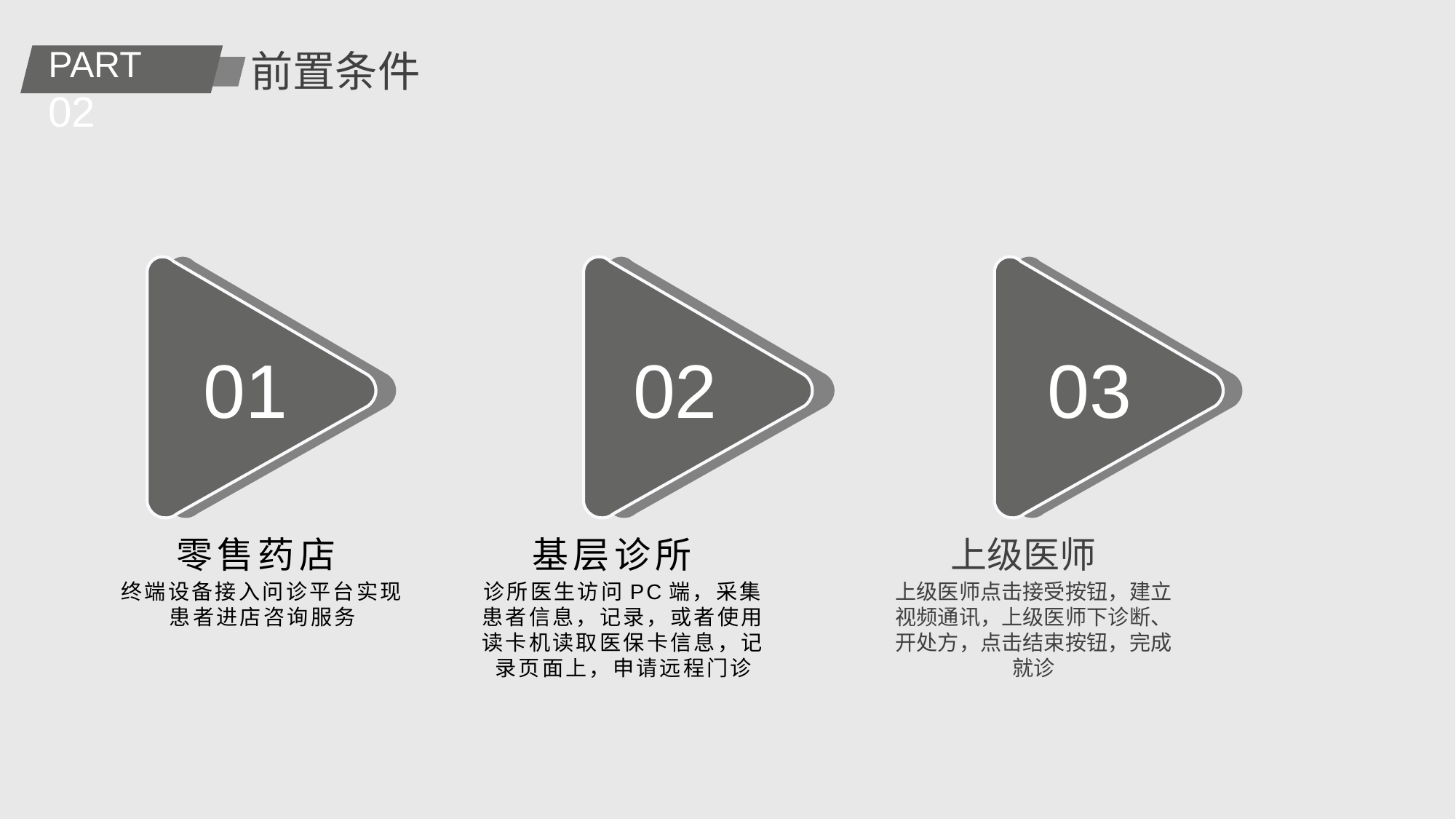

PART 02
前置条件

01

02

03
零售药店
 基层诊所
上级医师
终端设备接入问诊平台实现患者进店咨询服务
诊所医生访问PC端，采集患者信息，记录，或者使用读卡机读取医保卡信息，记录页面上，申请远程门诊

上级医师点击接受按钮，建立视频通讯，上级医师下诊断、开处方，点击结束按钮，完成就诊